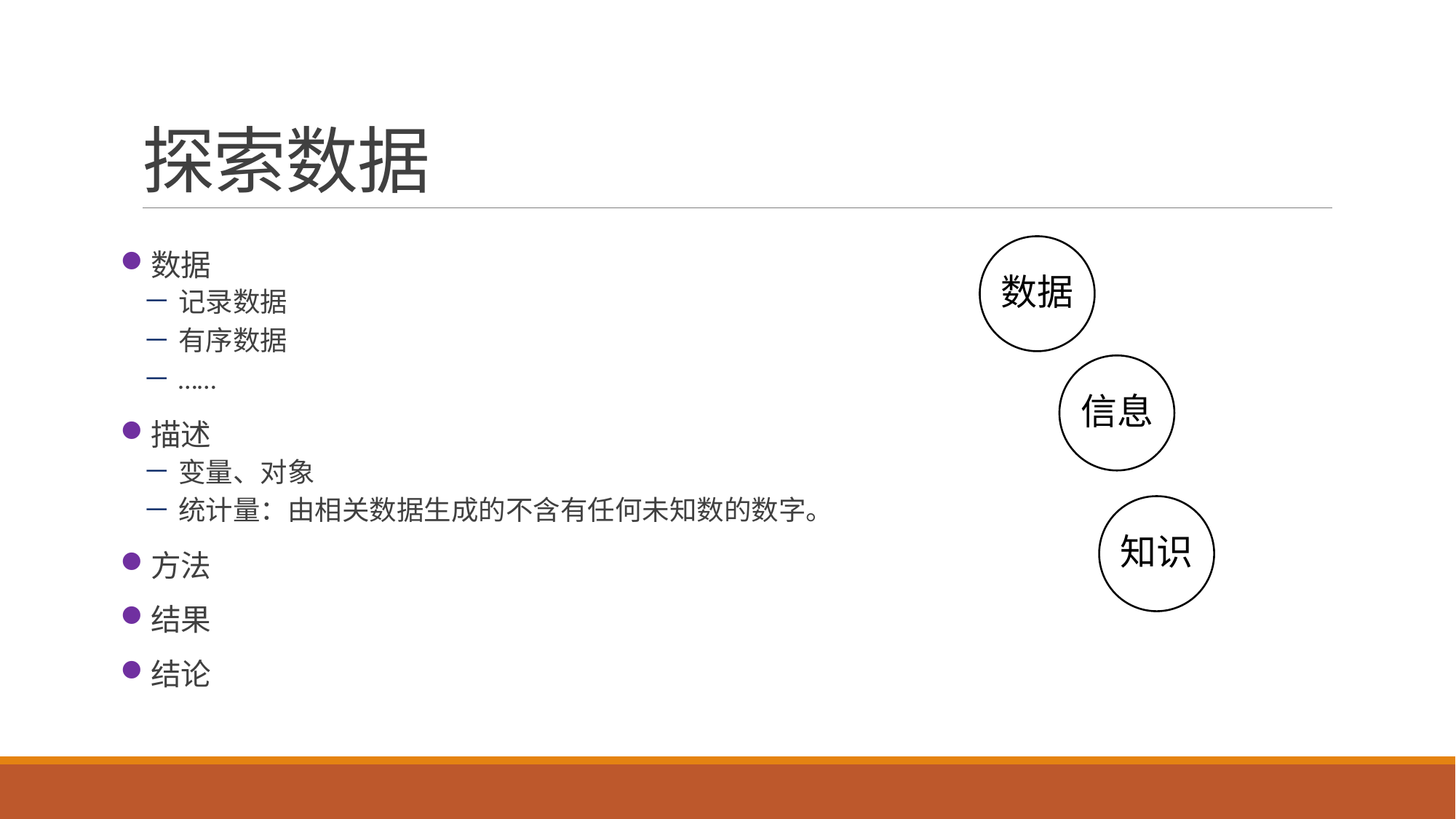

# 探索数据
数据
信息
知识
数据
记录数据
有序数据
……
描述
变量、对象
统计量：由相关数据生成的不含有任何未知数的数字。
方法
结果
结论